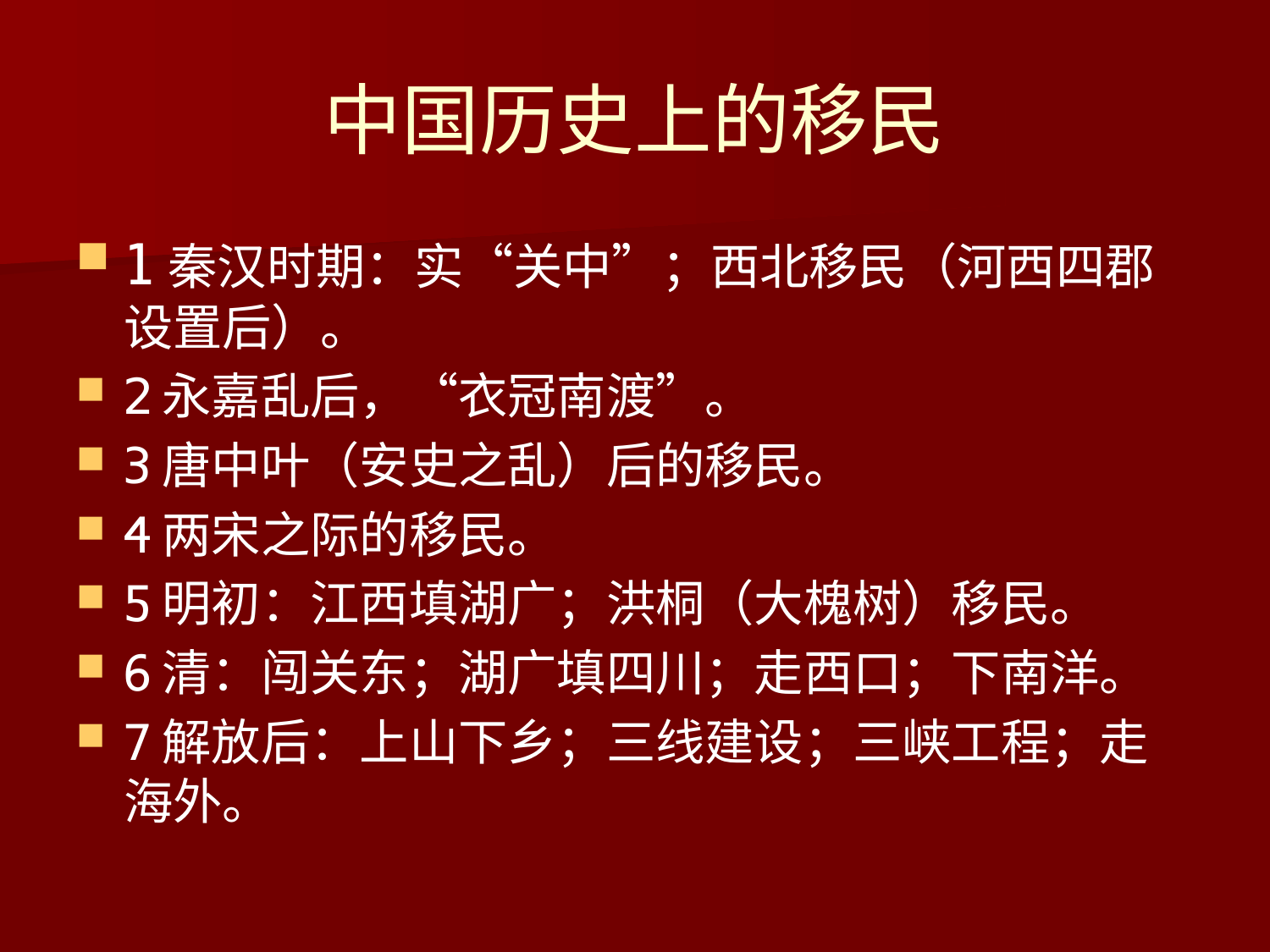

# 中国历史上的移民
1秦汉时期：实“关中”；西北移民（河西四郡设置后）。
2永嘉乱后，“衣冠南渡”。
3唐中叶（安史之乱）后的移民。
4两宋之际的移民。
5明初：江西填湖广；洪桐（大槐树）移民。
6清：闯关东；湖广填四川；走西口；下南洋。
7解放后：上山下乡；三线建设；三峡工程；走海外。